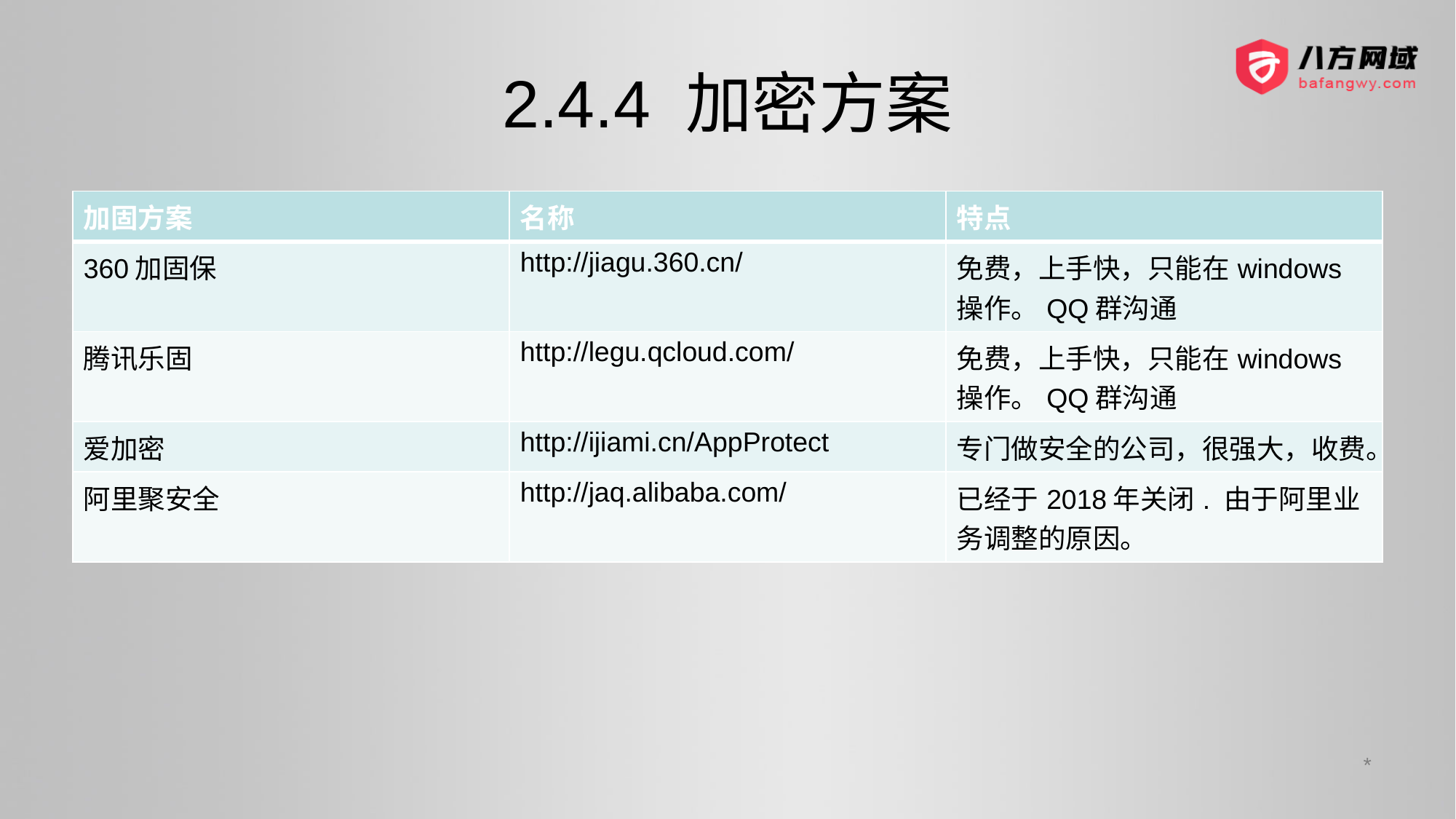

# 2.4.4 加密方案
| 加固方案 | 名称 | 特点 |
| --- | --- | --- |
| 360加固保 | http://jiagu.360.cn/ | 免费，上手快，只能在windows操作。QQ群沟通 |
| 腾讯乐固 | http://legu.qcloud.com/ | 免费，上手快，只能在windows操作。QQ群沟通 |
| 爱加密 | http://ijiami.cn/AppProtect | 专门做安全的公司，很强大，收费。 |
| 阿里聚安全 | http://jaq.alibaba.com/ | 已经于2018年关闭. 由于阿里业务调整的原因。 |
*